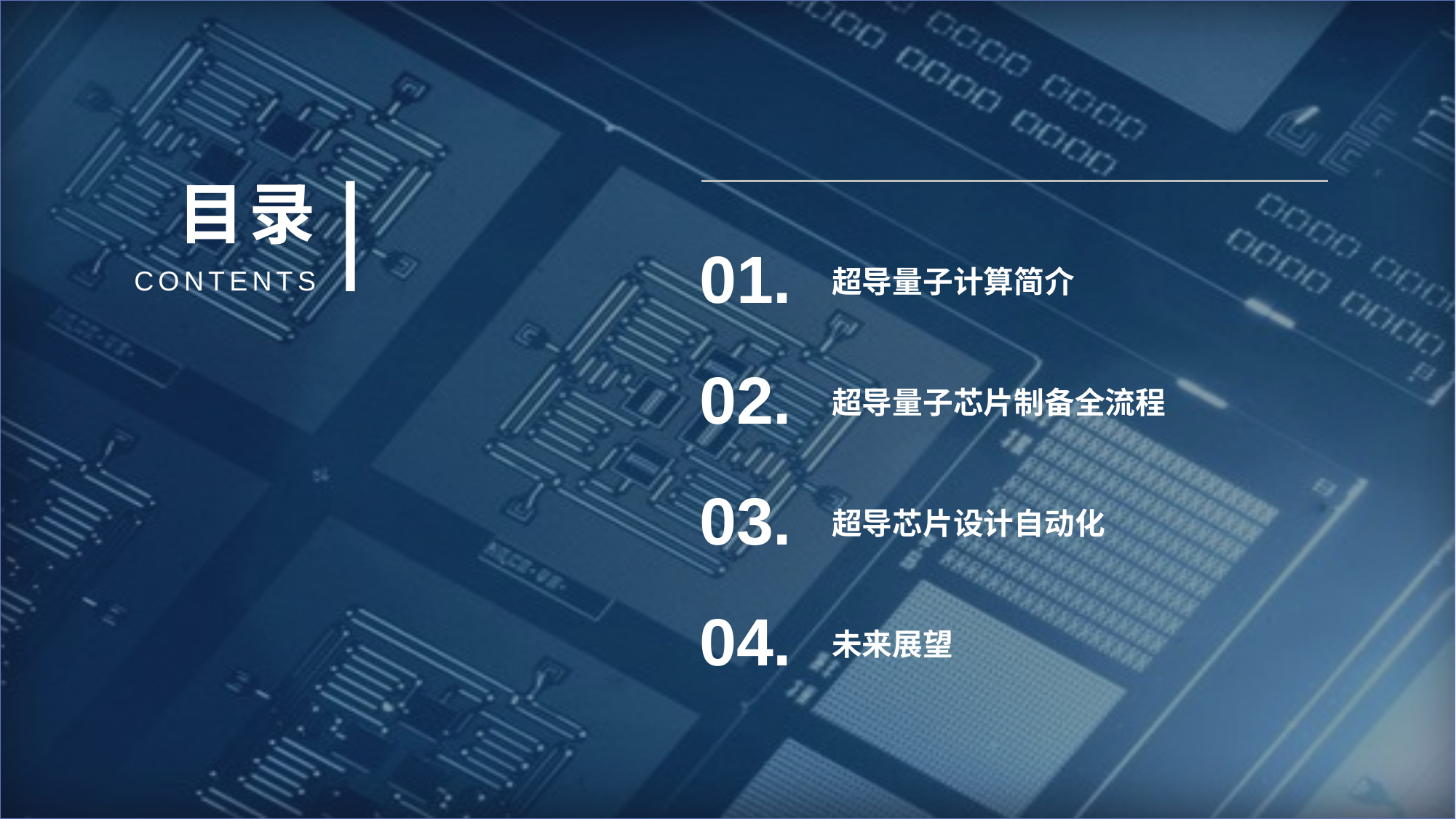

目录

01.
超导量子计算简介
CONTENTS
02.
超导量子芯片制备全流程
03.
超导芯片设计自动化
04.
未来展望